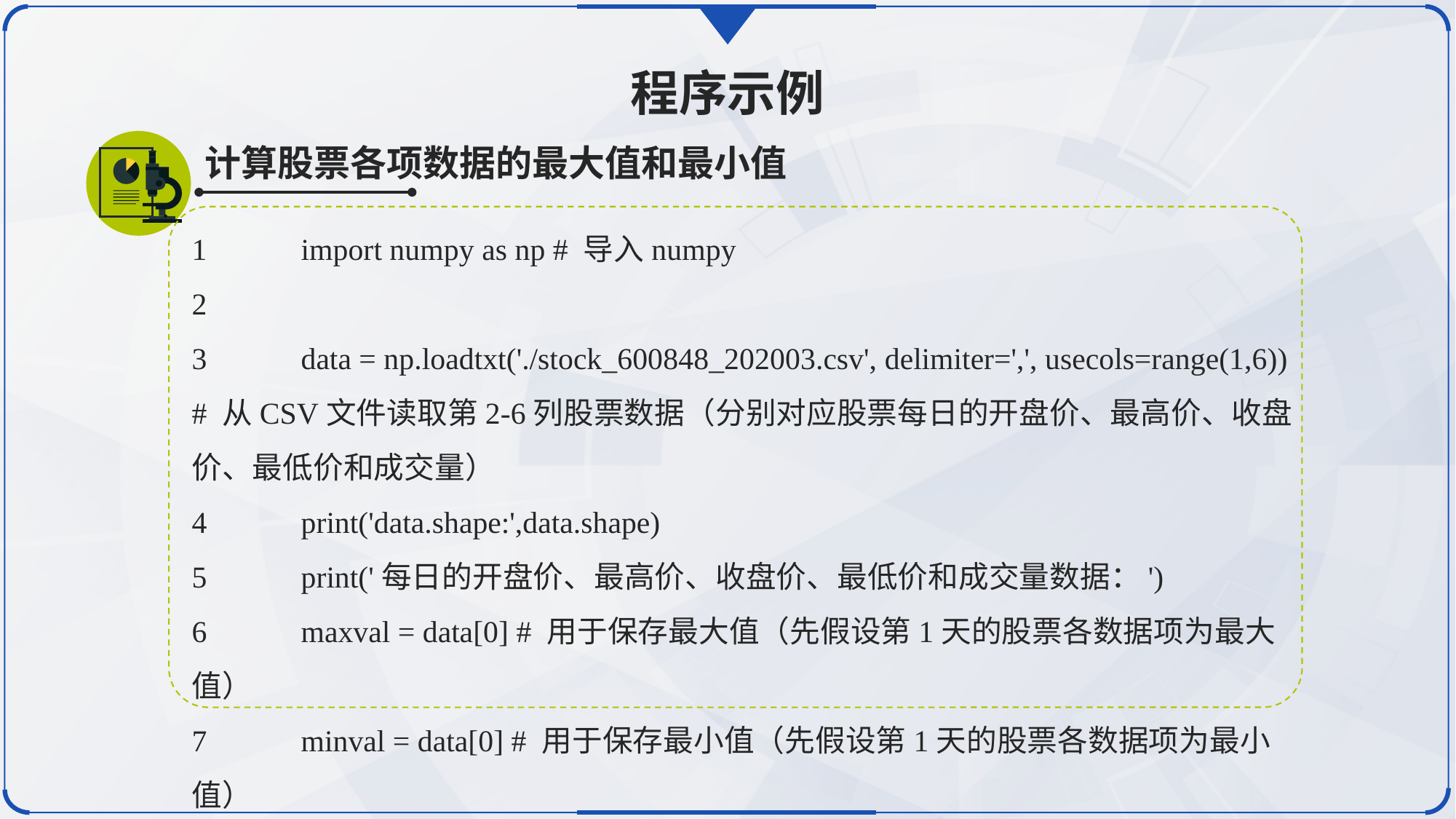

程序示例

计算股票各项数据的最大值和最小值

1	import numpy as np # 导入numpy
2
3	data = np.loadtxt('./stock_600848_202003.csv', delimiter=',', usecols=range(1,6)) # 从CSV文件读取第2-6列股票数据（分别对应股票每日的开盘价、最高价、收盘价、最低价和成交量）
4	print('data.shape:',data.shape)
5	print('每日的开盘价、最高价、收盘价、最低价和成交量数据：')
6	maxval = data[0] # 用于保存最大值（先假设第1天的股票各数据项为最大值）
7	minval = data[0] # 用于保存最小值（先假设第1天的股票各数据项为最小值）